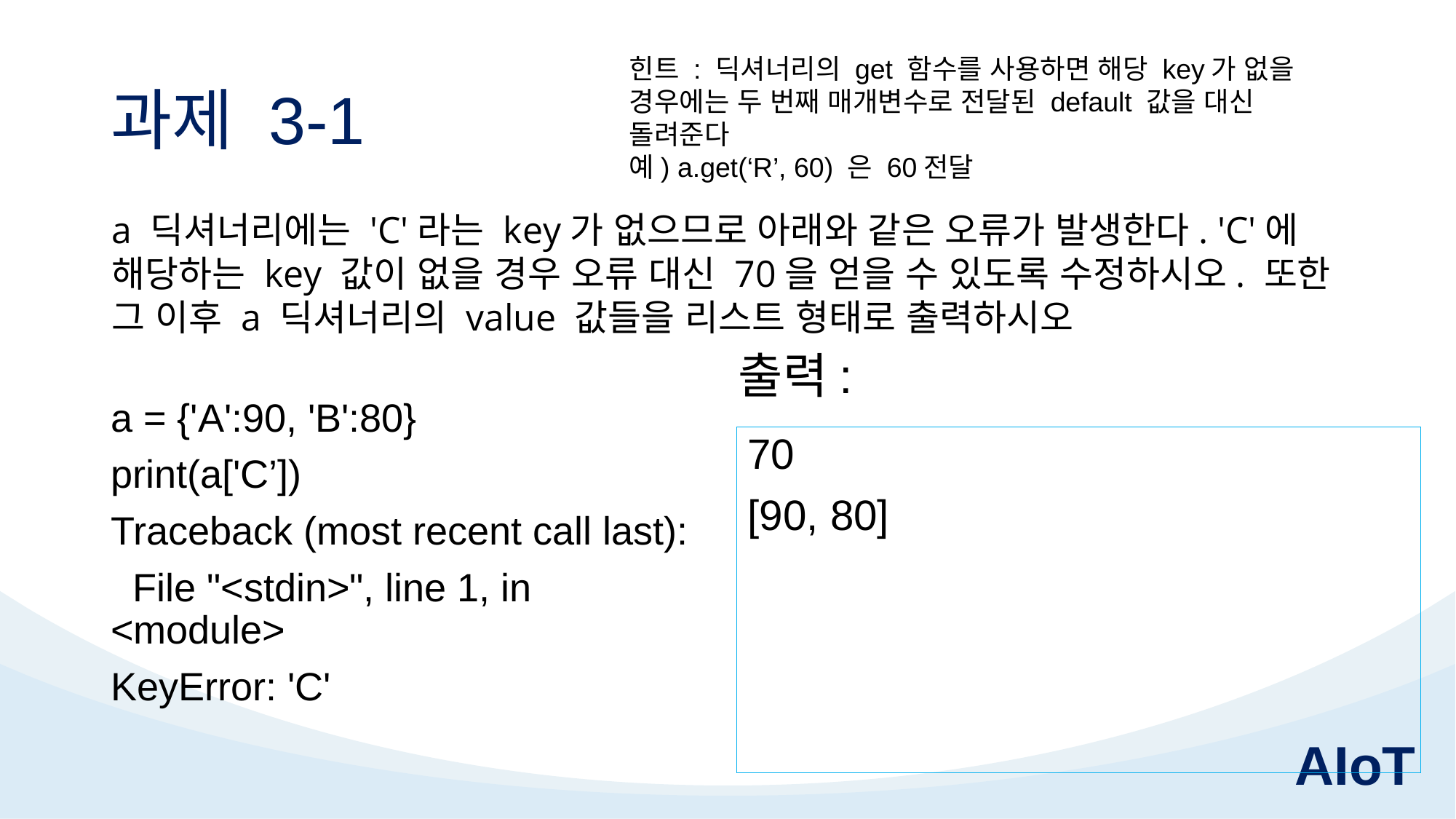

# 과제 3-1
힌트 : 딕셔너리의 get 함수를 사용하면 해당 key가 없을 경우에는 두 번째 매개변수로 전달된 default 값을 대신 돌려준다
예) a.get(‘R’, 60) 은 60전달
a 딕셔너리에는 'C'라는 key가 없으므로 아래와 같은 오류가 발생한다. 'C'에 해당하는 key 값이 없을 경우 오류 대신 70을 얻을 수 있도록 수정하시오. 또한 그 이후 a 딕셔너리의 value 값들을 리스트 형태로 출력하시오
출력:
a = {'A':90, 'B':80}
print(a['C’])
Traceback (most recent call last):
  File "<stdin>", line 1, in <module>
KeyError: 'C'
70
[90, 80]